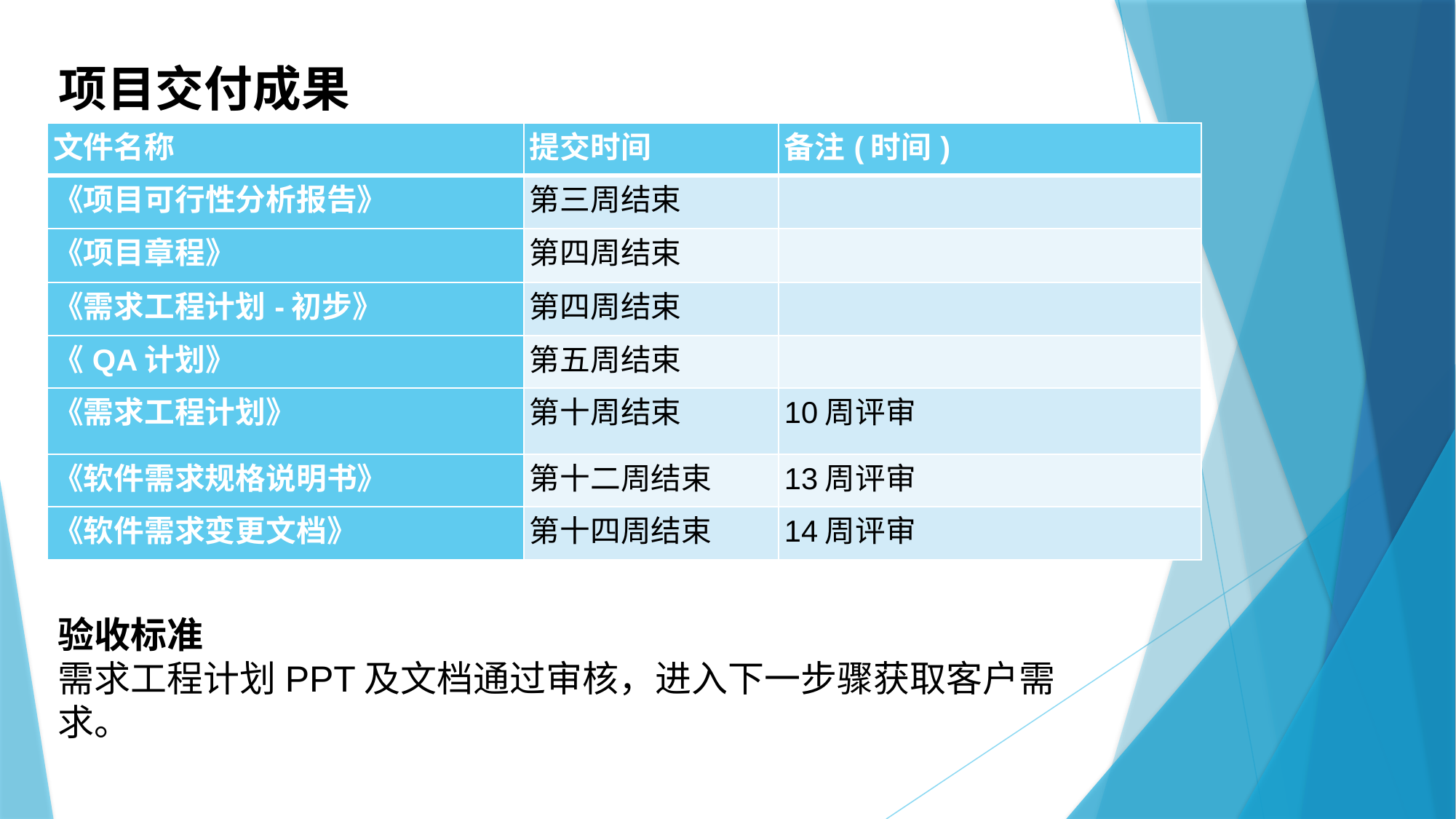

项目交付成果
| 文件名称 | 提交时间 | 备注(时间) |
| --- | --- | --- |
| 《项目可行性分析报告》 | 第三周结束 |  |
| 《项目章程》 | 第四周结束 |  |
| 《需求工程计划-初步》 | 第四周结束 |  |
| 《QA计划》 | 第五周结束 |  |
| 《需求工程计划》 | 第十周结束 | 10周评审 |
| 《软件需求规格说明书》 | 第十二周结束 | 13周评审 |
| 《软件需求变更文档》 | 第十四周结束 | 14周评审 |
验收标准
需求工程计划PPT及文档通过审核，进入下一步骤获取客户需求。